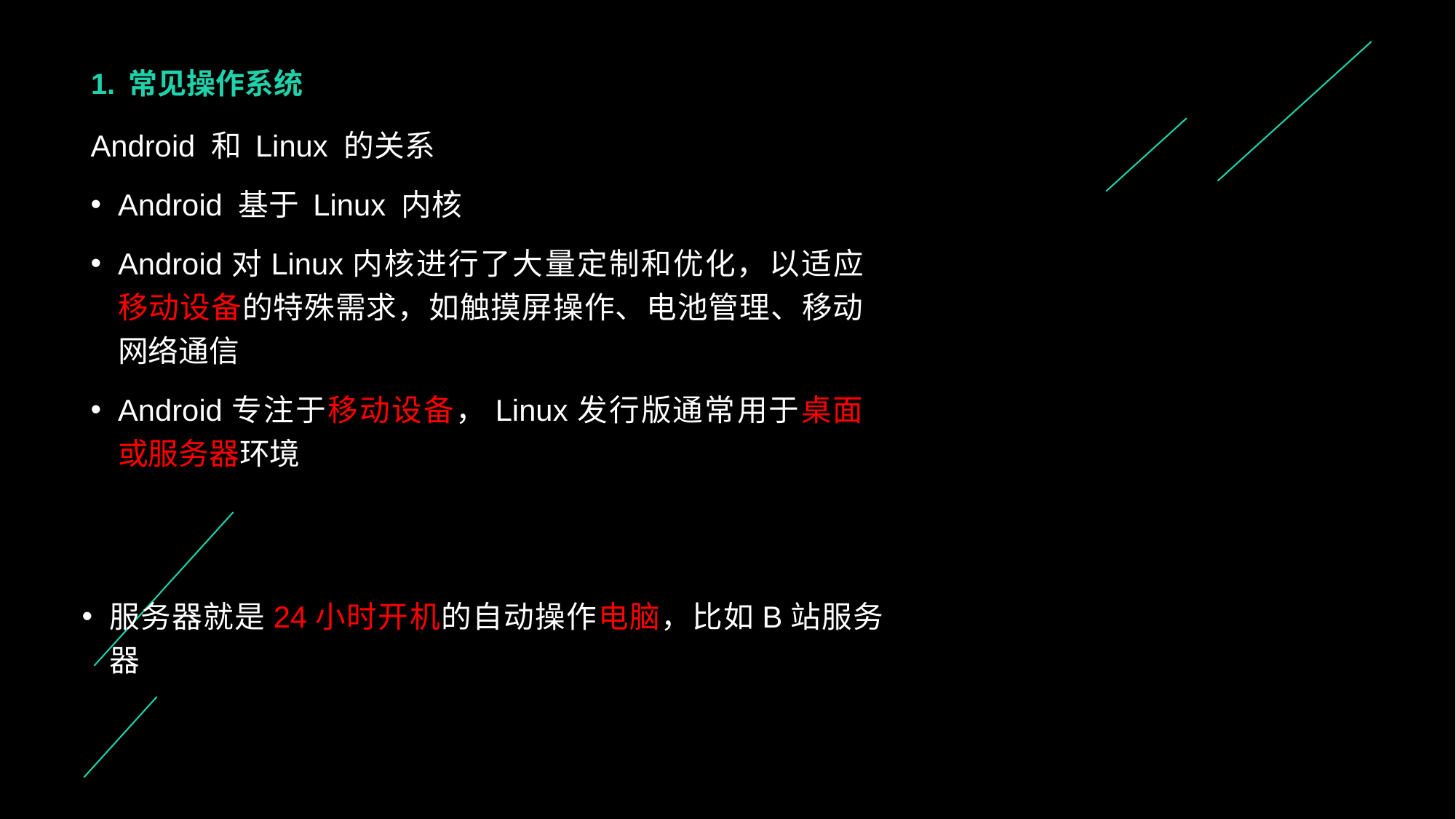

# 1. 常见操作系统
Android 和 Linux 的关系
Android 基于 Linux 内核
Android对Linux内核进行了大量定制和优化，以适应移动设备的特殊需求，如触摸屏操作、电池管理、移动网络通信
Android专注于移动设备，Linux发行版通常用于桌面或服务器环境
服务器就是24小时开机的自动操作电脑，比如B站服务器